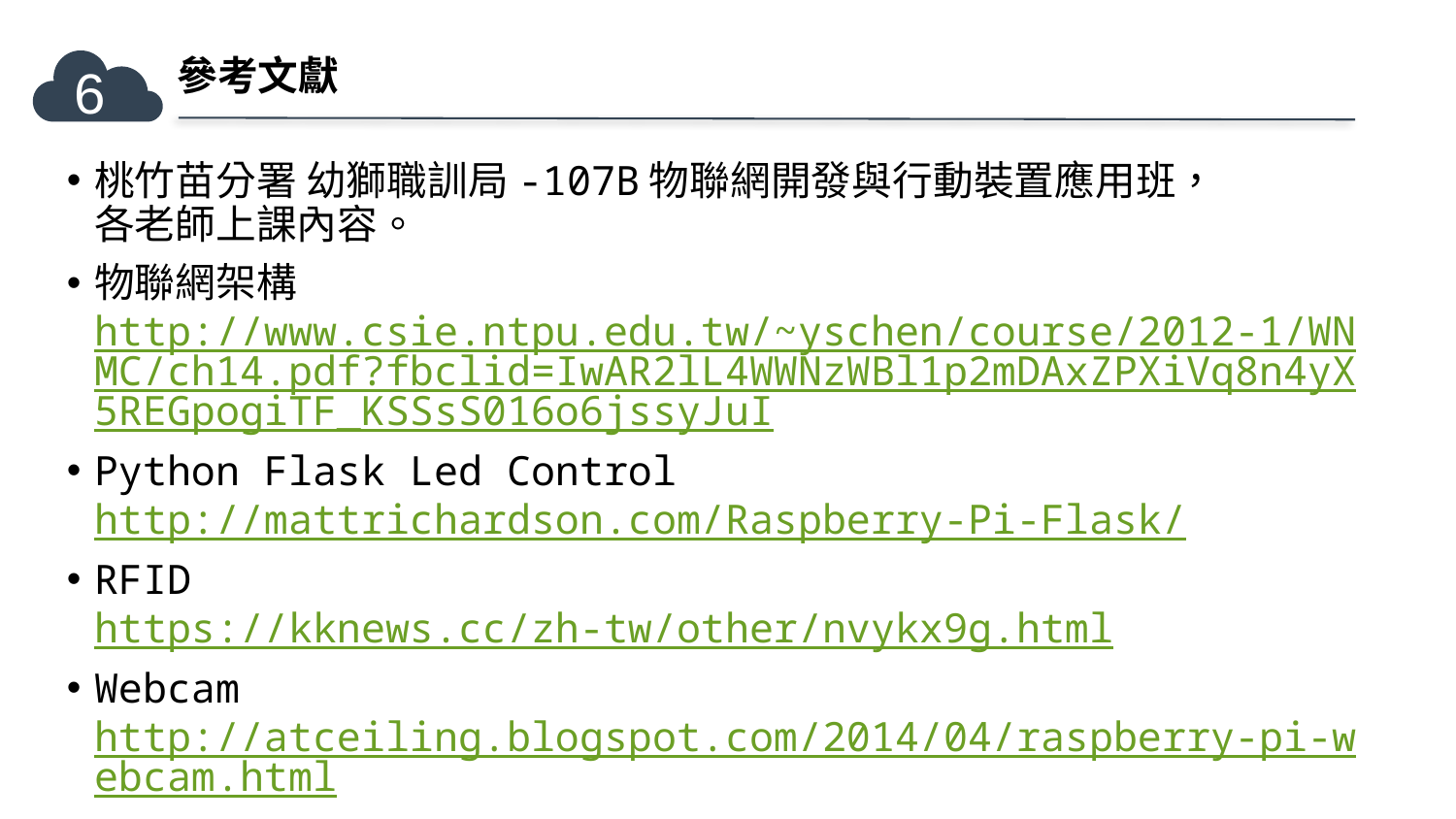

參考文獻

6

桃竹苗分署 幼獅職訓局-107B物聯網開發與行動裝置應用班，　　　  各老師上課內容。
物聯網架構                       http://www.csie.ntpu.edu.tw/~yschen/course/2012-1/WNMC/ch14.pdf?fbclid=IwAR2lL4WWNzWBl1p2mDAxZPXiVq8n4yX5REGpogiTF_KSSsS016o6jssyJuI
Python Flask Led Control                   http://mattrichardson.com/Raspberry-Pi-Flask/
RFID                                       https://kknews.cc/zh-tw/other/nvykx9g.html
Webcam                     http://atceiling.blogspot.com/2014/04/raspberry-pi-webcam.html